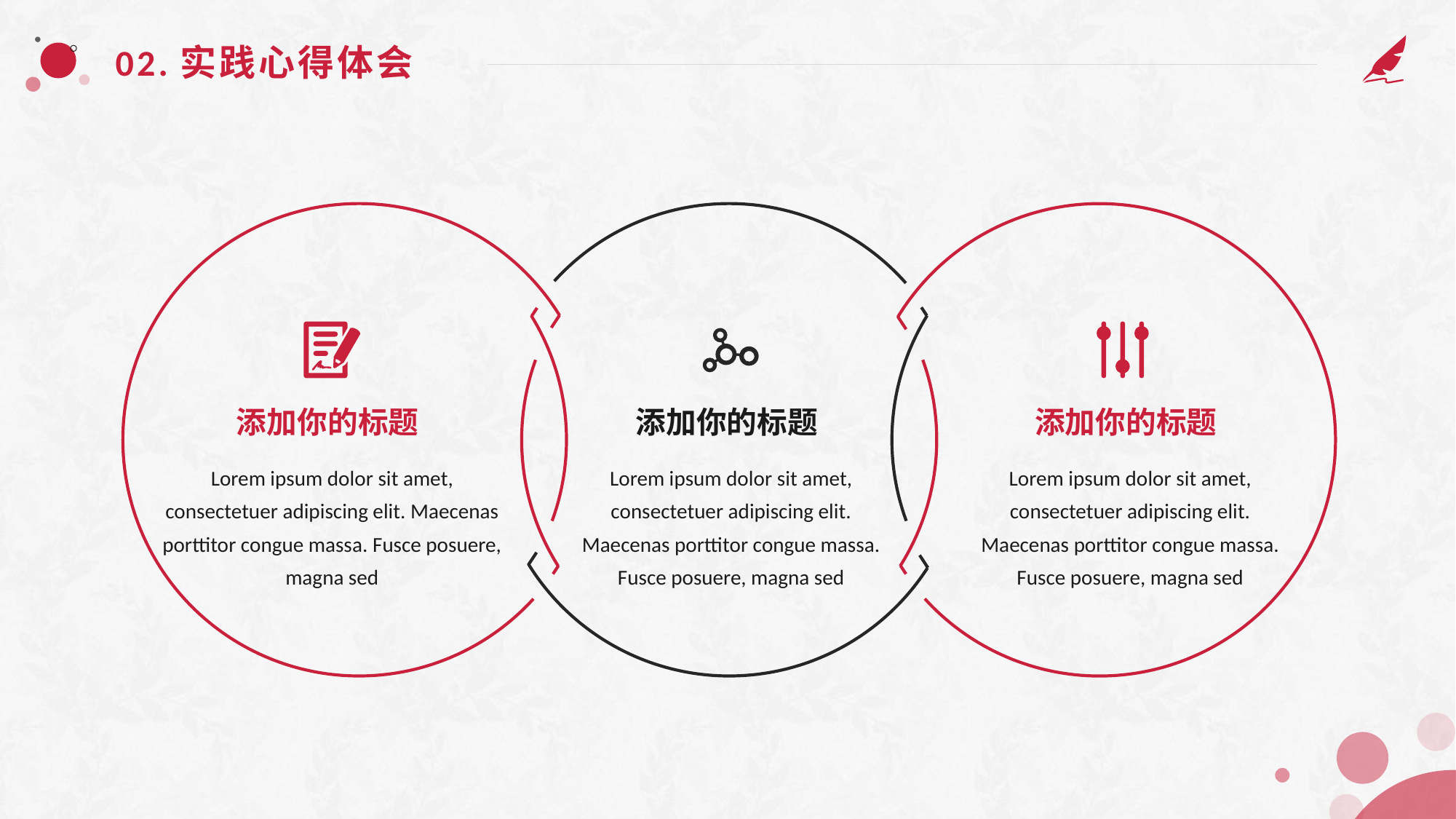

# 02.实践心得体会

添加你的标题
添加你的标题
添加你的标题
Lorem ipsum dolor sit amet, consectetuer adipiscing elit. Maecenas porttitor congue massa. Fusce posuere, magna sed
Lorem ipsum dolor sit amet, consectetuer adipiscing elit. Maecenas porttitor congue massa. Fusce posuere, magna sed
Lorem ipsum dolor sit amet, consectetuer adipiscing elit. Maecenas porttitor congue massa. Fusce posuere, magna sed